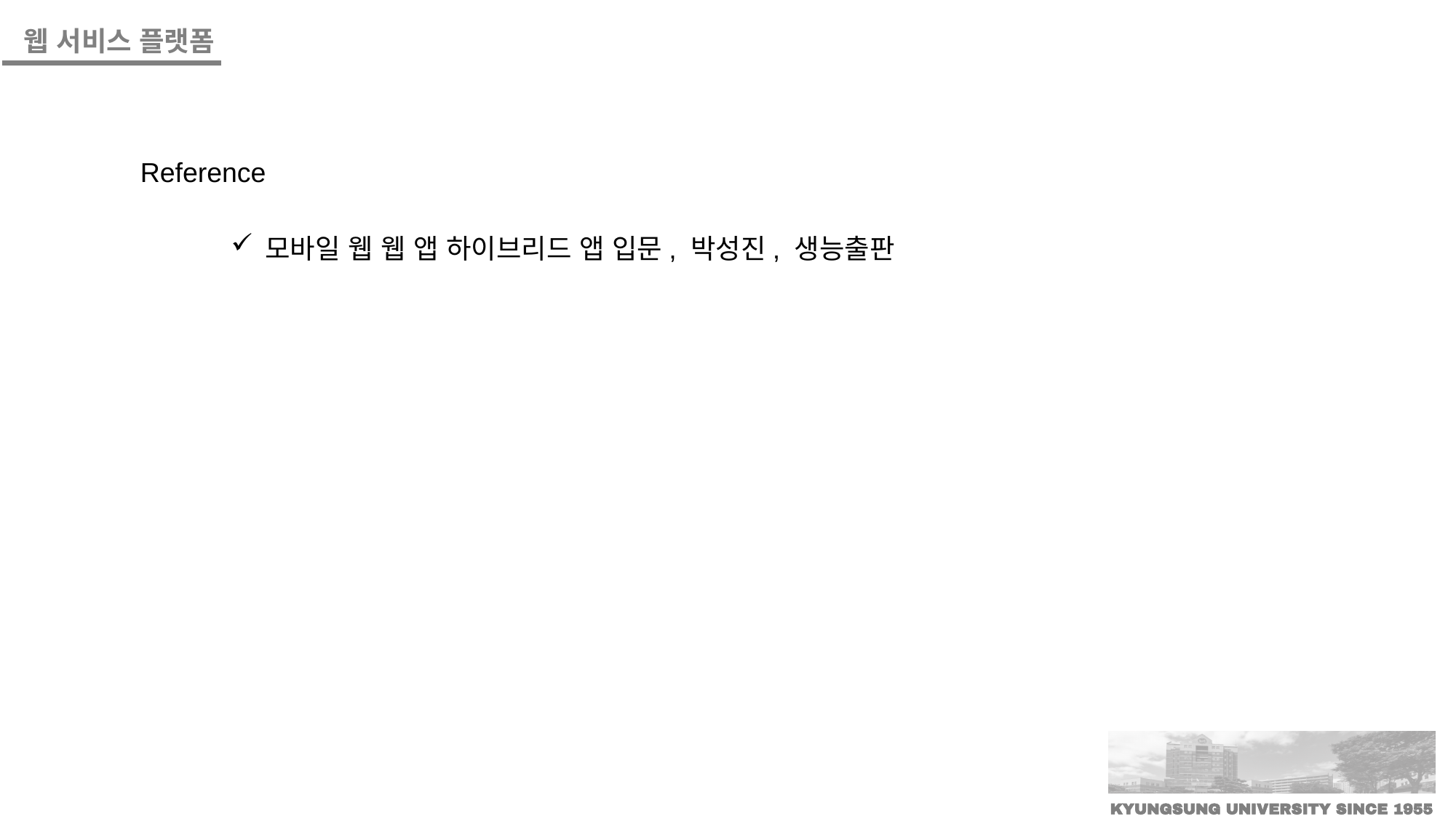

Reference
모바일 웹 웹 앱 하이브리드 앱 입문, 박성진, 생능출판